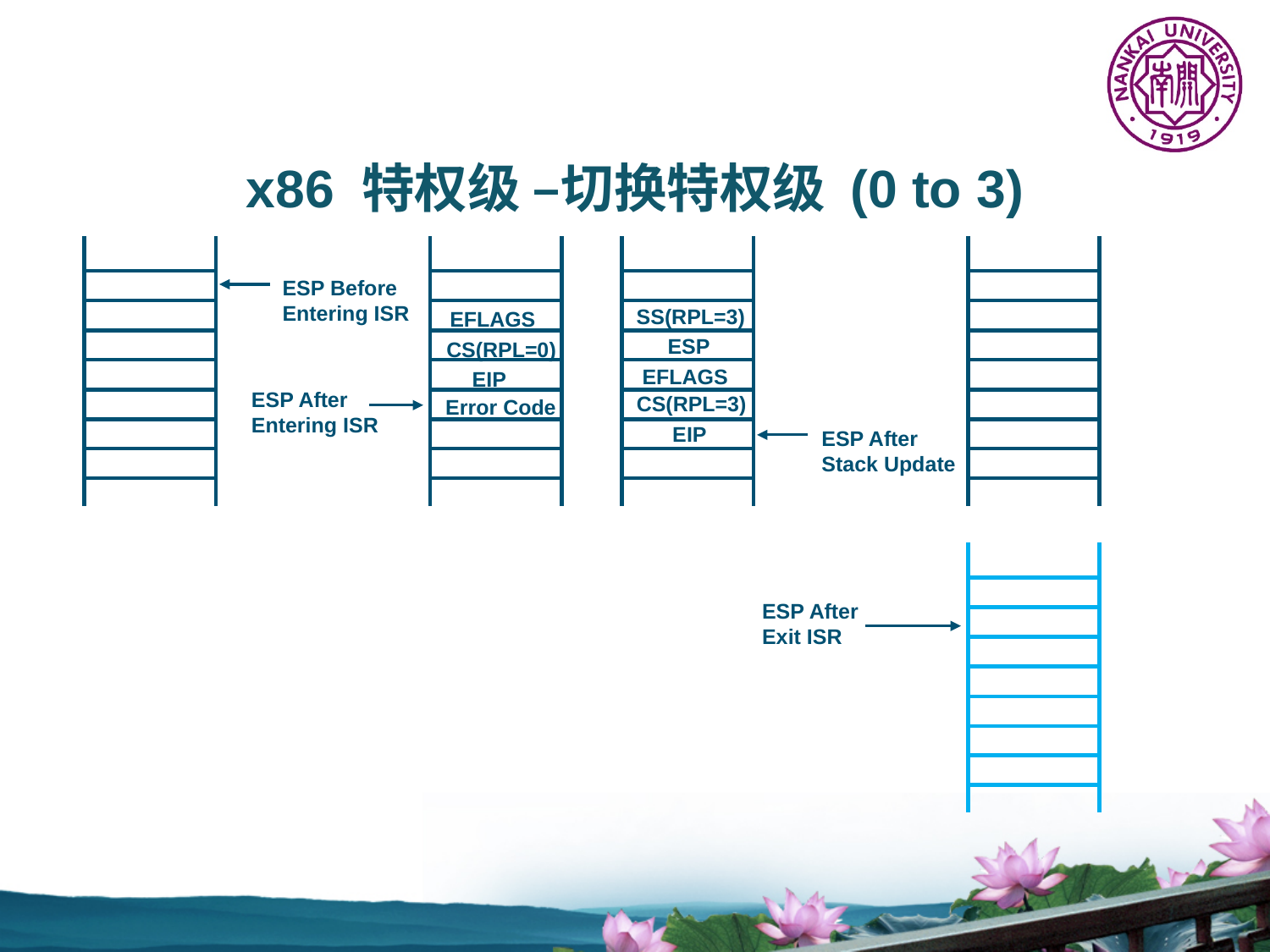

x86 特权级 –切换特权级 (0 to 3)
ESP Before
Entering ISR
SS(RPL=3)
EFLAGS
ESP
CS(RPL=0)
EFLAGS
EIP
ESP After
Entering ISR
CS(RPL=3)
Error Code
EIP
ESP After
Stack Update
ESP After
Exit ISR